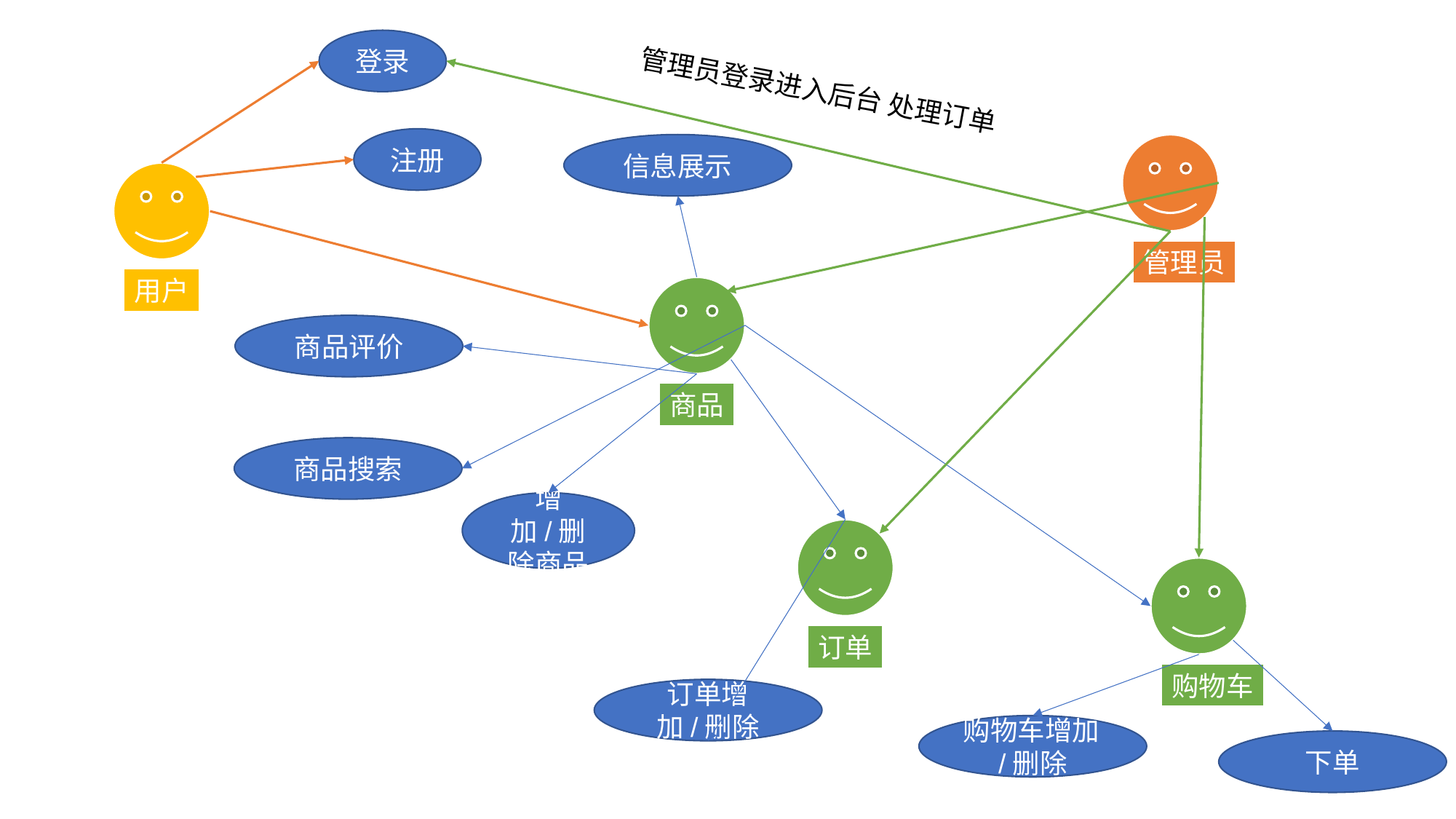

登录
管理员登录进入后台 处理订单
注册

管理员
信息展示

用户

商品
商品评价
商品搜索
增加/删除商品

订单

购物车
订单增加/删除
购物车增加/删除
下单